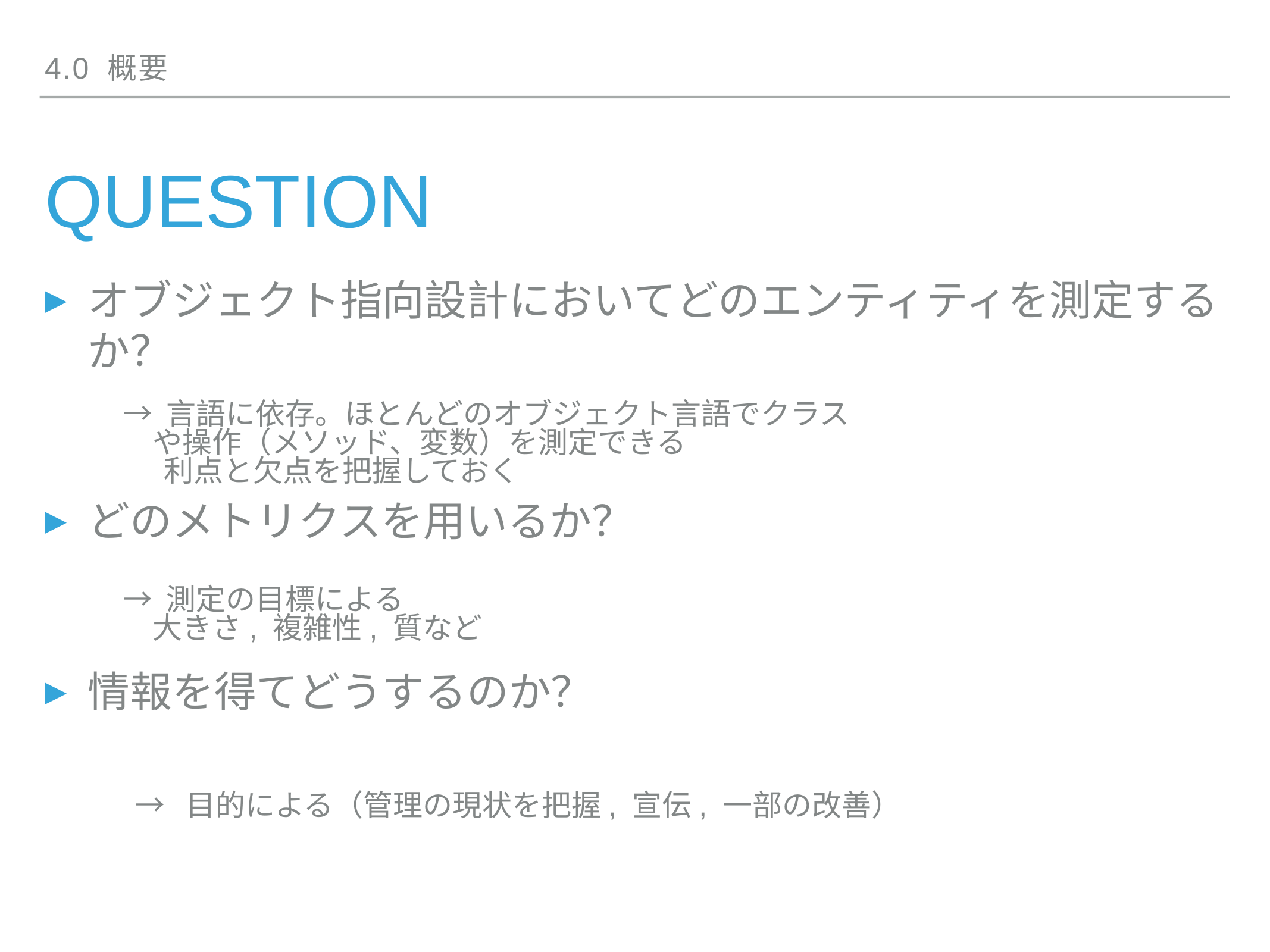

4.0 概要
# Question
オブジェクト指向設計においてどのエンティティを測定するか？

どのメトリクスを用いるか？

情報を得てどうするのか？
→ 言語に依存。ほとんどのオブジェクト言語でクラス
　や操作（メソッド、変数）を測定できる
     利点と欠点を把握しておく
→ 測定の目標による
　大きさ, 複雑性, 質など
→  目的による（管理の現状を把握, 宣伝, 一部の改善）